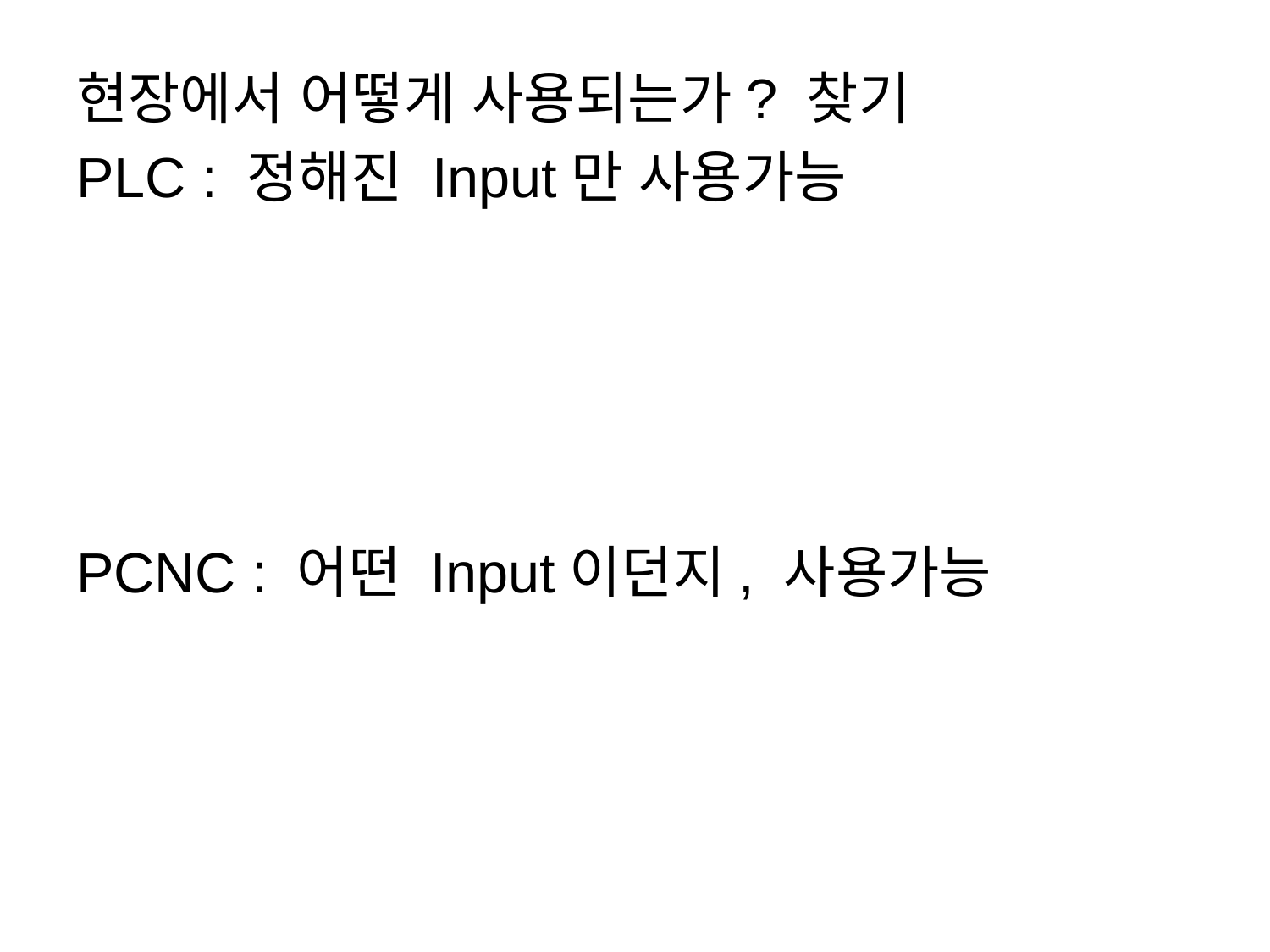

현장에서 어떻게 사용되는가? 찾기
PLC : 정해진 Input만 사용가능

PCNC : 어떤 Input이던지, 사용가능